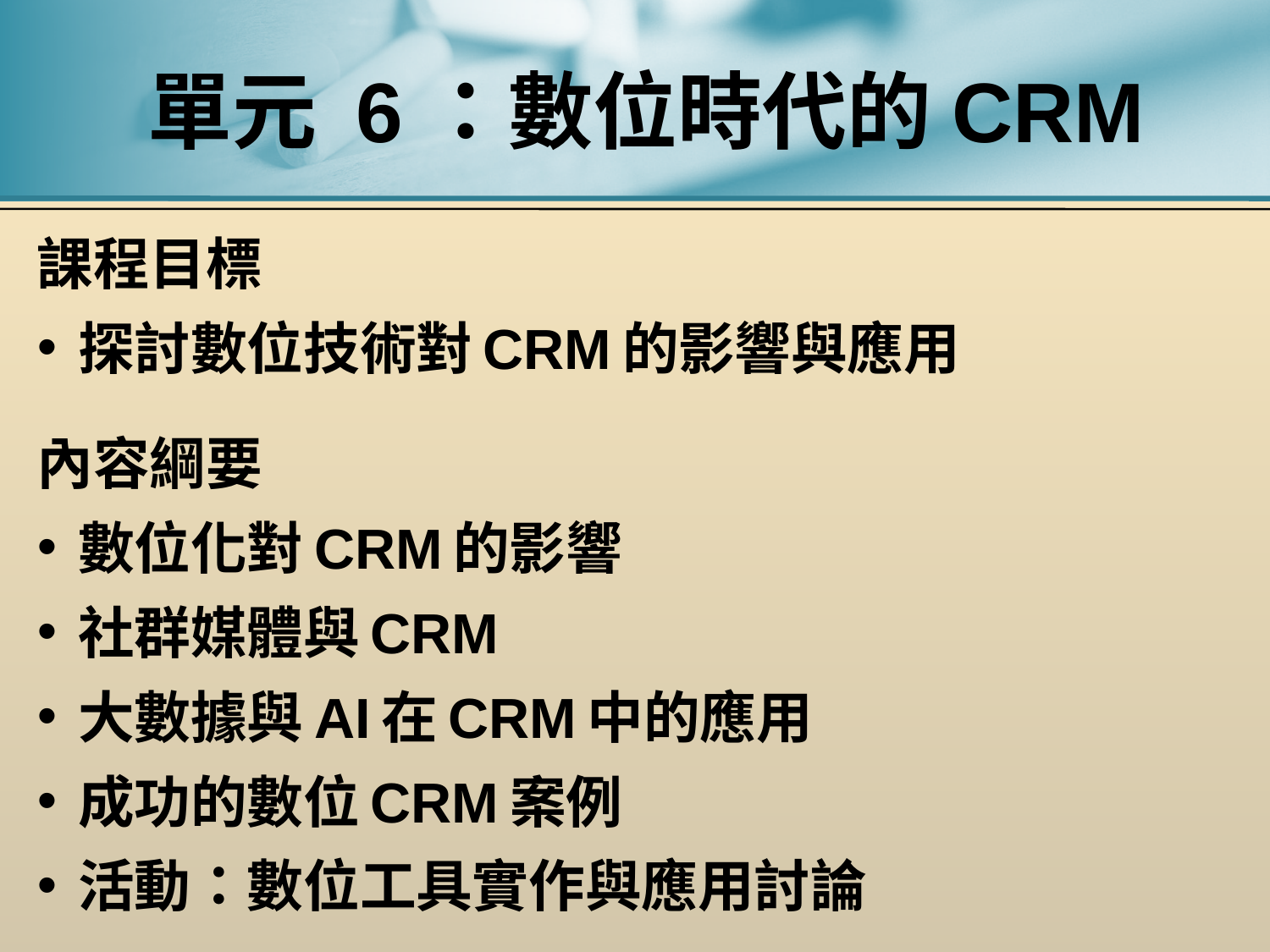

# 單元 6：數位時代的CRM
課程目標
探討數位技術對CRM的影響與應用
內容綱要
數位化對CRM的影響
社群媒體與CRM
大數據與AI在CRM中的應用
成功的數位CRM案例
活動：數位工具實作與應用討論